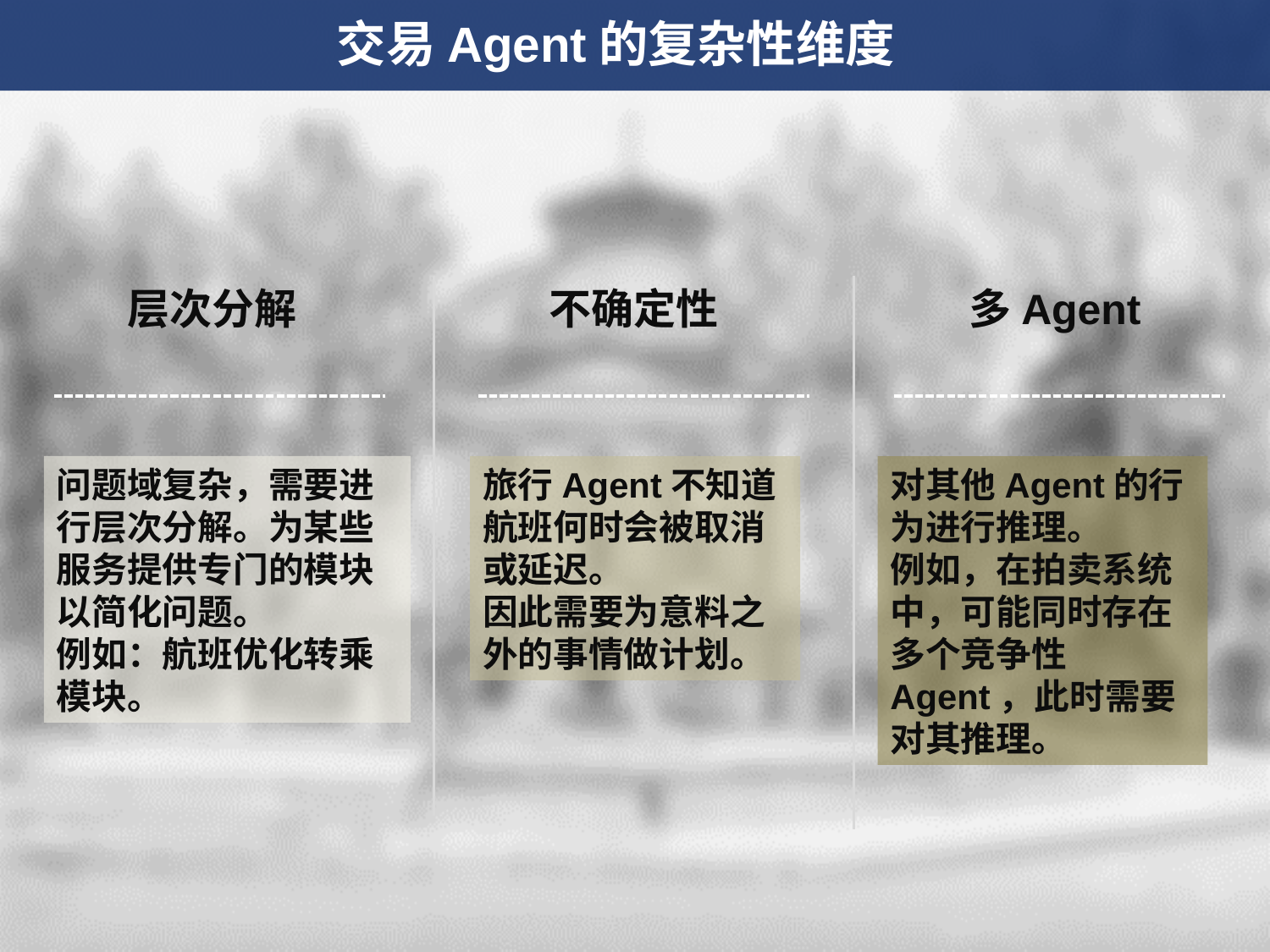

交易Agent的复杂性维度
层次分解
不确定性
多Agent
问题域复杂，需要进行层次分解。为某些服务提供专门的模块以简化问题。
例如：航班优化转乘模块。
旅行Agent不知道航班何时会被取消或延迟。
因此需要为意料之外的事情做计划。
对其他Agent的行为进行推理。
例如，在拍卖系统中，可能同时存在多个竞争性Agent，此时需要对其推理。